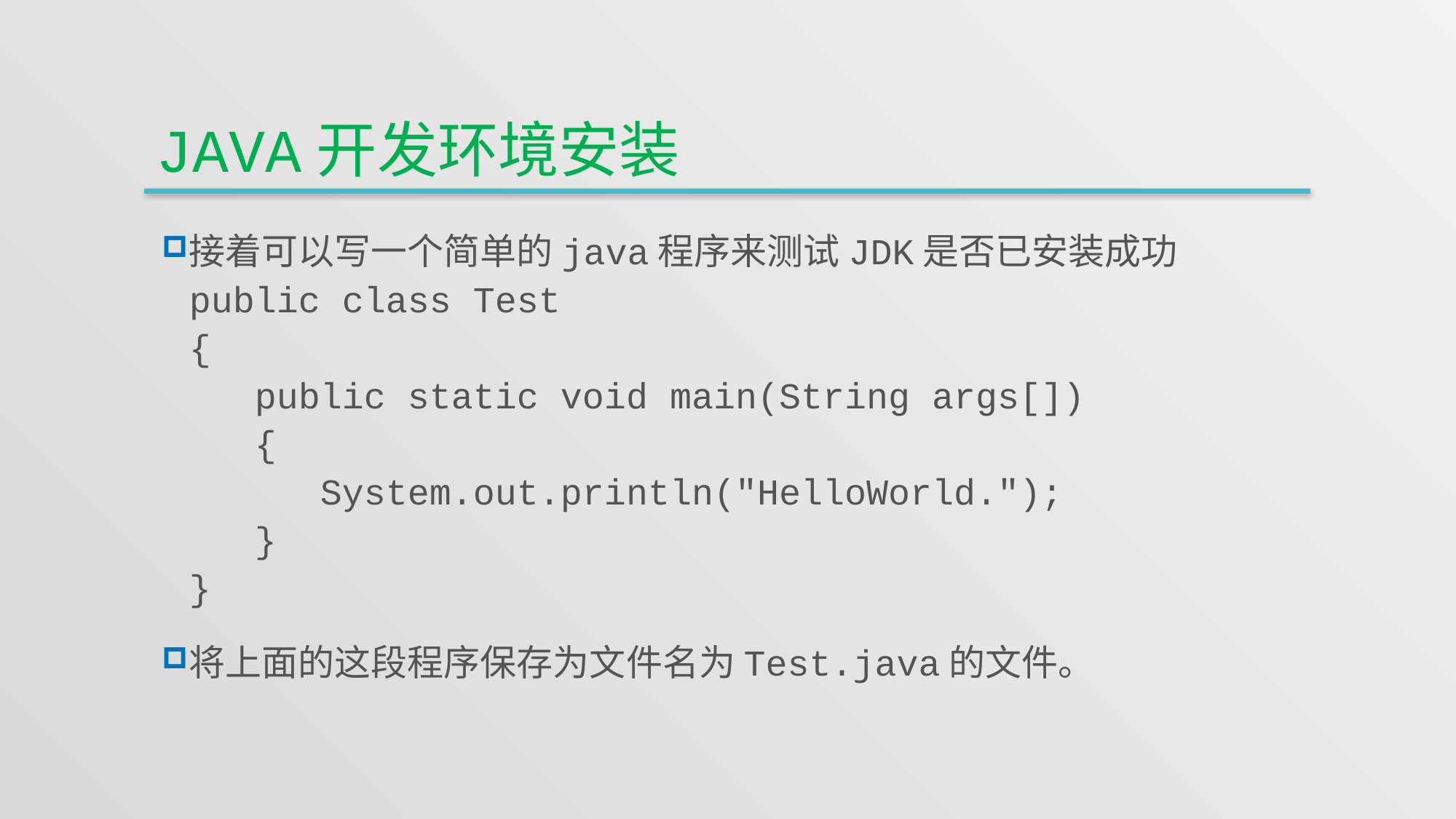

# java开发环境安装
接着可以写一个简单的java程序来测试JDK是否已安装成功
public class Test
{
   public static void main(String args[])
   {
      System.out.println("HelloWorld.");
   }
}
将上面的这段程序保存为文件名为Test.java的文件。